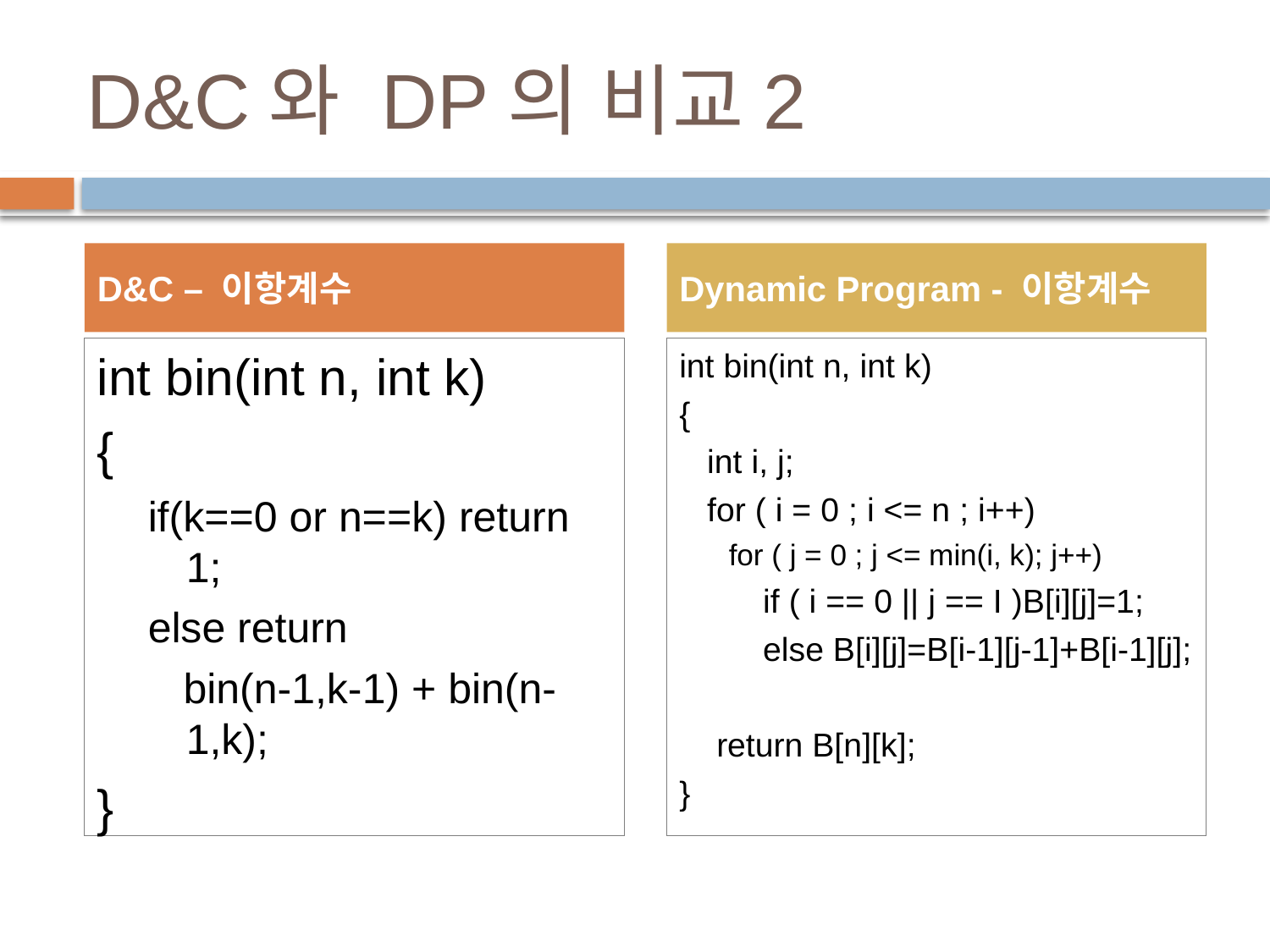

# D&C와 DP의 비교2
D&C – 이항계수
Dynamic Program - 이항계수
int bin(int n, int k)
{
if(k==0 or n==k) return 1;
else return
   bin(n-1,k-1) + bin(n-1,k);
}
int bin(int n, int k)
{
   int i, j;
   for ( i = 0 ; i <= n ; i++)
      for ( j = 0 ; j <= min(i, k); j++)
         if ( i == 0 || j == I )B[i][j]=1;
         else B[i][j]=B[i-1][j-1]+B[i-1][j];

    return B[n][k];
}